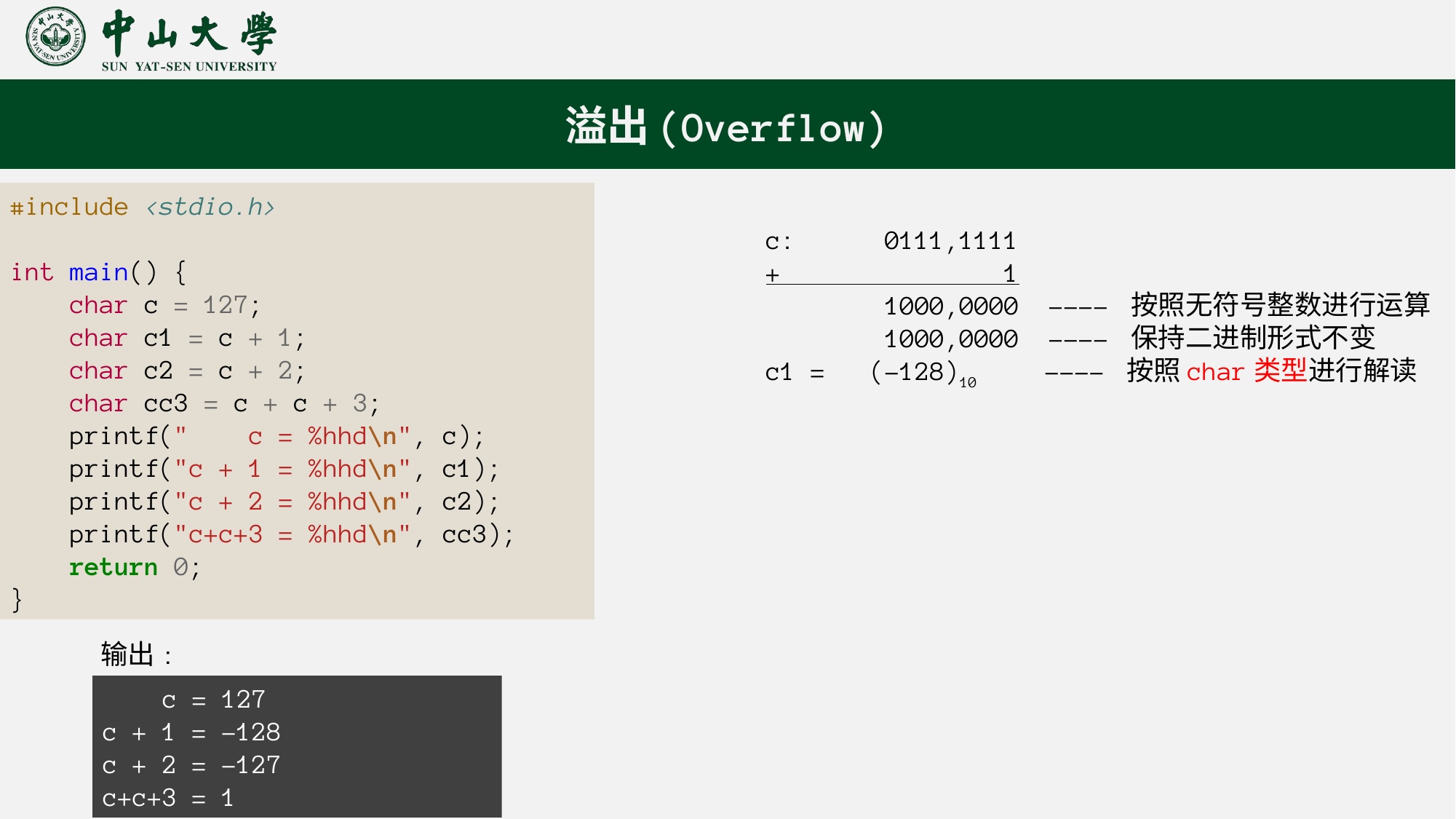

溢出(Overflow)
#include <stdio.h>

int main() {
    char c = 127;
    char c1 = c + 1;
    char c2 = c + 2;
    char cc3 = c + c + 3;
    printf("    c = %hhd\n", c);
    printf("c + 1 = %hhd\n", c1);
    printf("c + 2 = %hhd\n", c2);
    printf("c+c+3 = %hhd\n", cc3);
    return 0;
}
 c:      0111,1111
 +               1
         1000,0000  ---- 按照无符号整数进行运算
         1000,0000  ---- 保持二进制形式不变
 c1 =   (-128)10     ---- 按照char类型进行解读
输出:
    c = 127
c + 1 = -128
c + 2 = -127
c+c+3 = 1